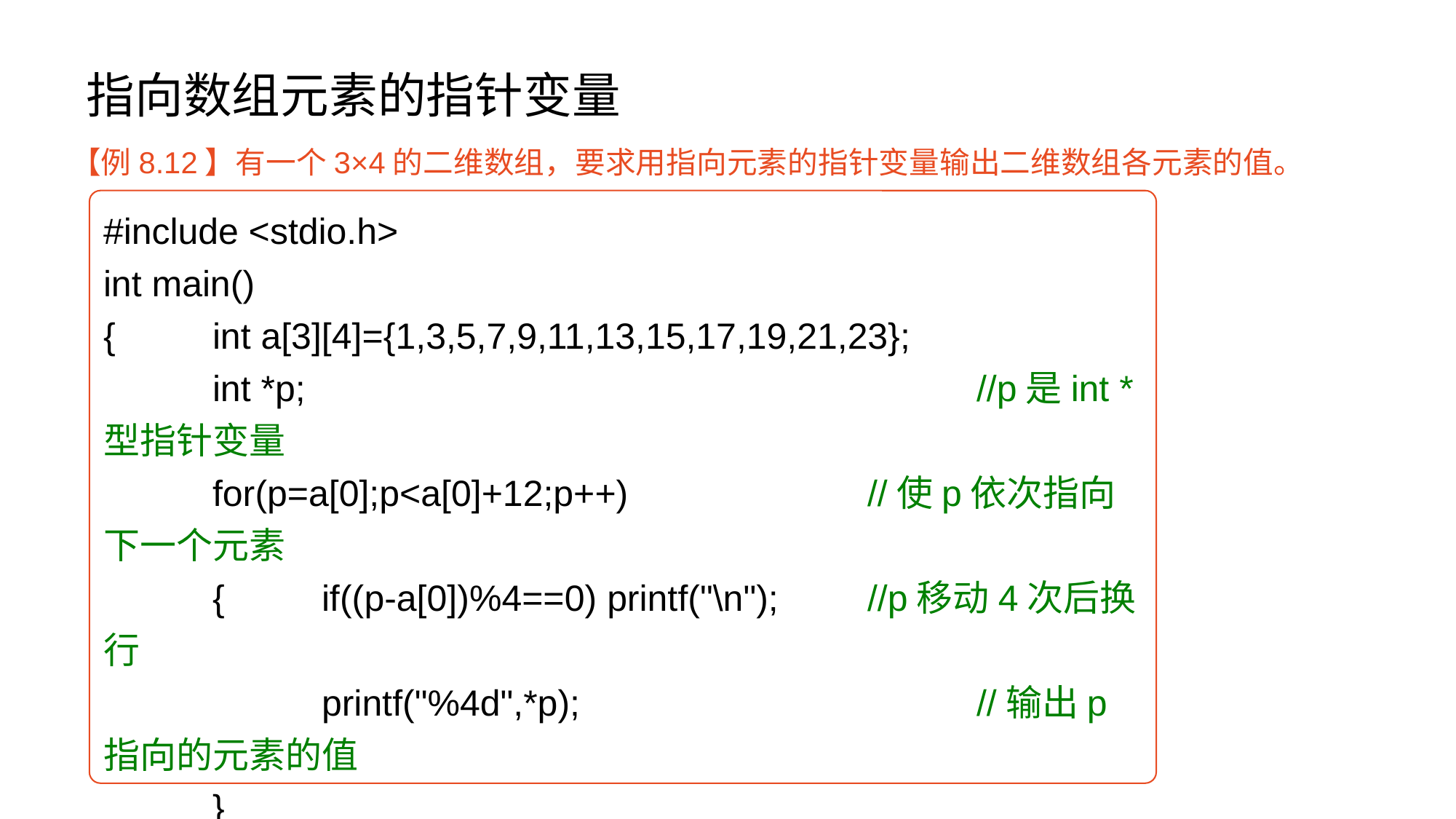

# 指向数组元素的指针变量
【例8.12】有一个3×4的二维数组，要求用指向元素的指针变量输出二维数组各元素的值。
#include <stdio.h>
int main()
{	int a[3][4]={1,3,5,7,9,11,13,15,17,19,21,23};
	int *p;							//p是int *型指针变量
	for(p=a[0];p<a[0]+12;p++)			//使p依次指向下一个元素
	{	if((p-a[0])%4==0) printf("\n");	//p移动4次后换行
		printf("%4d",*p);				//输出p指向的元素的值
	}
	printf("\n");
	return 0;
}